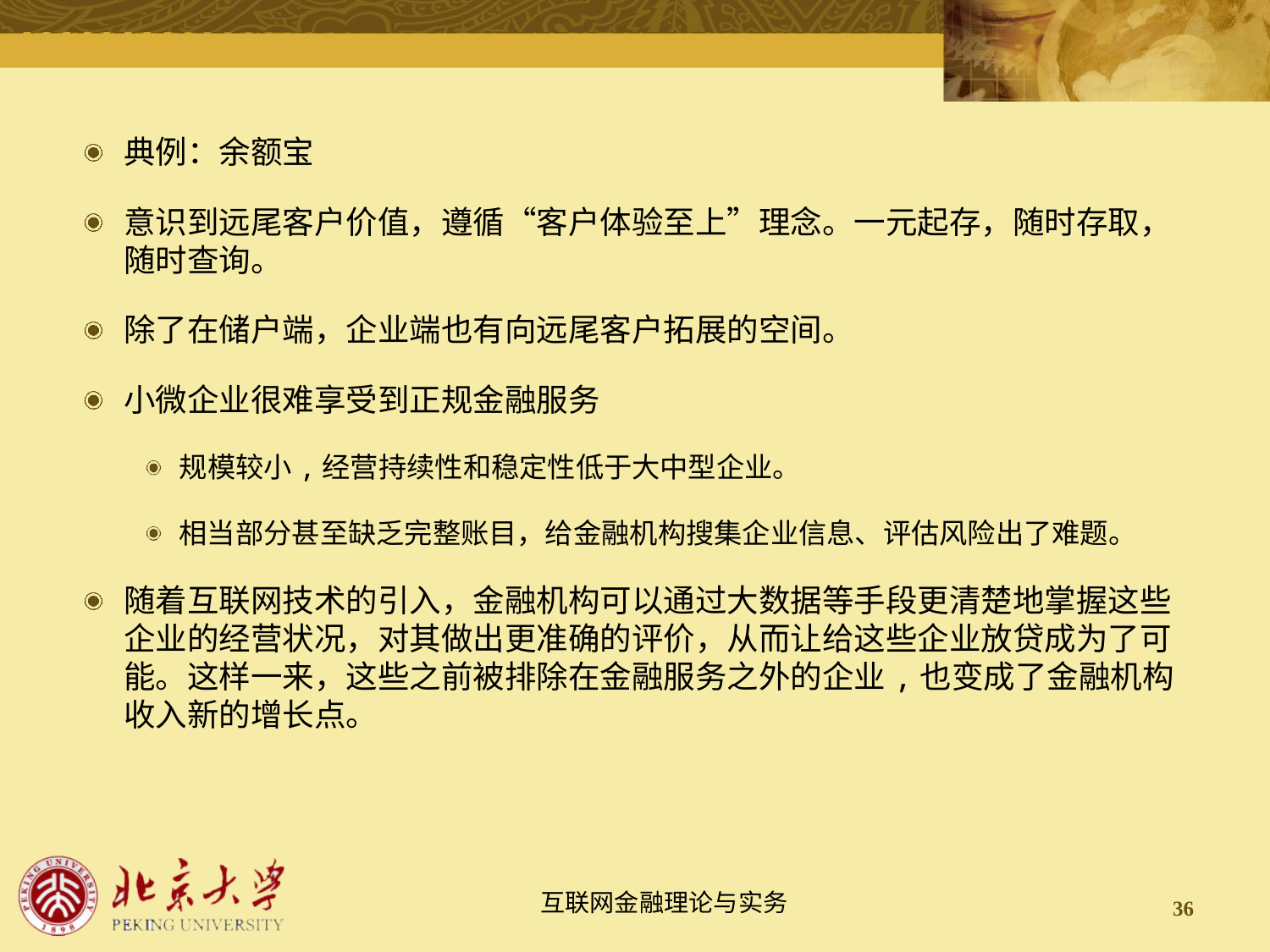

典例：余额宝
意识到远尾客户价值，遵循“客户体验至上”理念。一元起存，随时存取，随时查询。
除了在储户端，企业端也有向远尾客户拓展的空间。
小微企业很难享受到正规金融服务
规模较小,经营持续性和稳定性低于大中型企业。
相当部分甚至缺乏完整账目，给金融机构搜集企业信息、评估风险出了难题。
随着互联网技术的引入，金融机构可以通过大数据等手段更清楚地掌握这些企业的经营状况，对其做出更准确的评价，从而让给这些企业放贷成为了可能。这样一来，这些之前被排除在金融服务之外的企业,也变成了金融机构收入新的增长点。
36